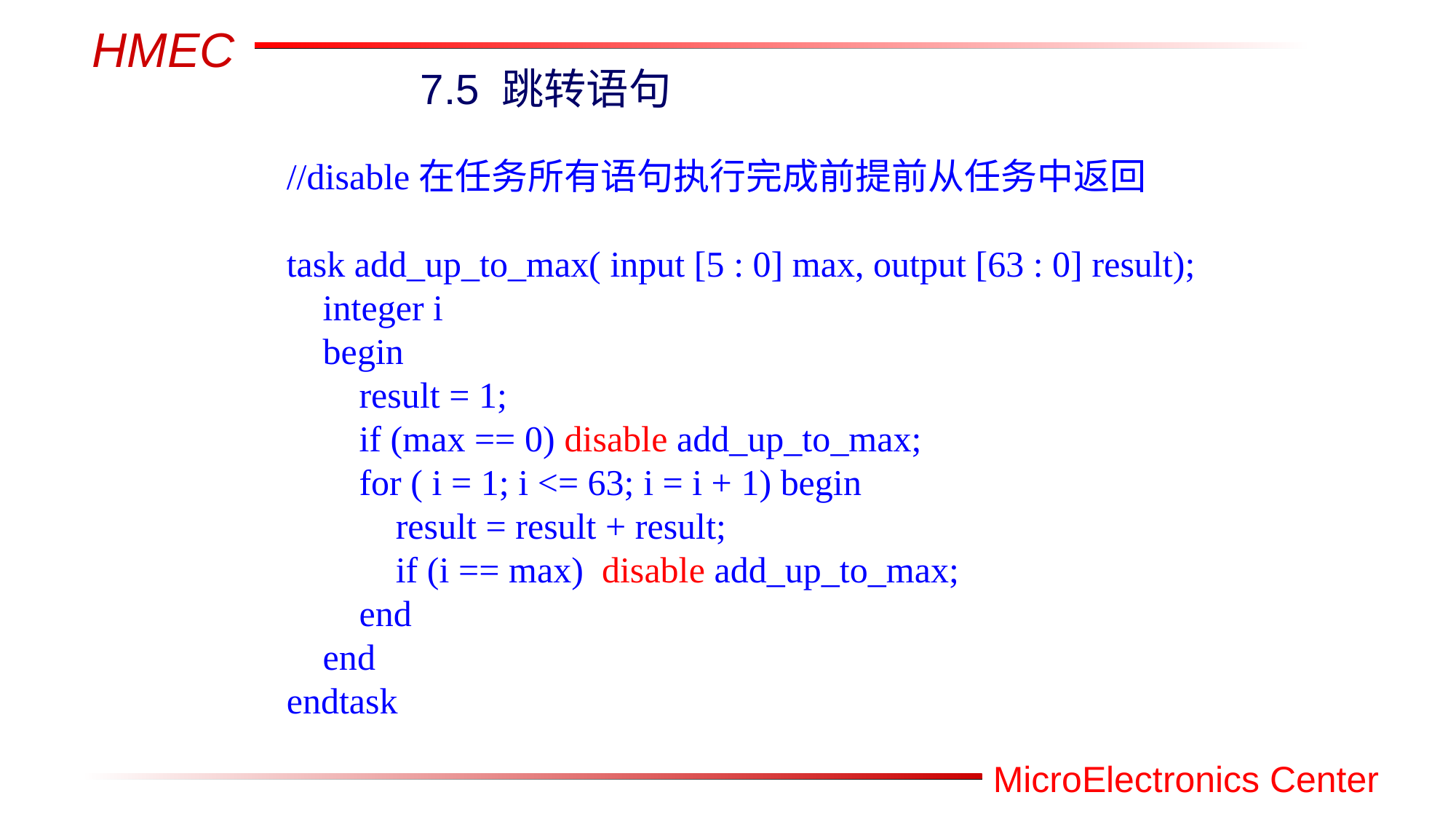

7.5 跳转语句
//disable在任务所有语句执行完成前提前从任务中返回

task add_up_to_max( input [5 : 0] max, output [63 : 0] result);
    integer i
    begin
        result = 1;
        if (max == 0) disable add_up_to_max;
        for ( i = 1; i <= 63; i = i + 1) begin
            result = result + result;
            if (i == max)  disable add_up_to_max;
        end
    end
endtask